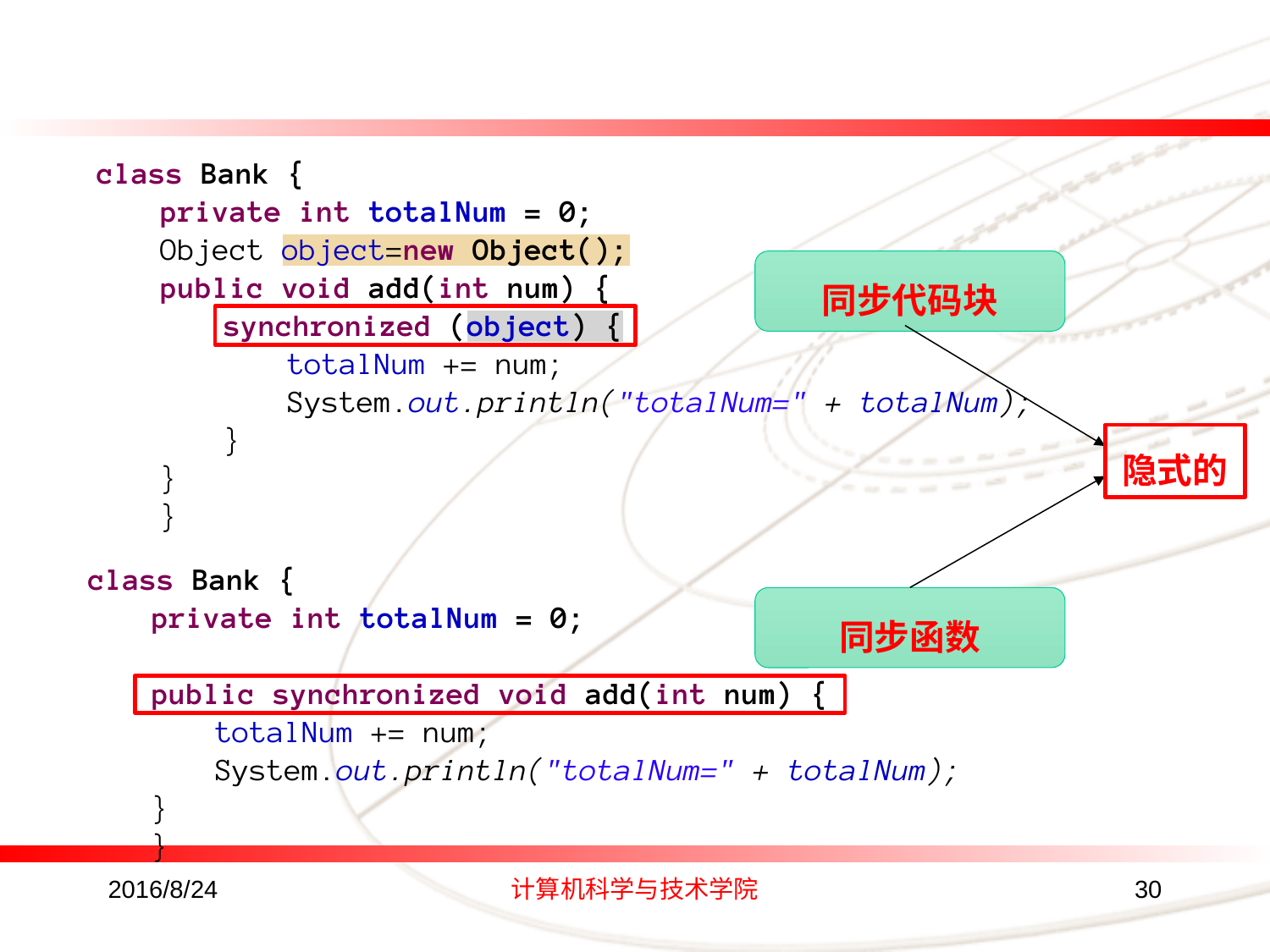

#
class Bank {
private int totalNum = 0;
Object object=new Object();
public void add(int num) {
synchronized (object) {
totalNum += num;
System.out.println("totalNum=" + totalNum);
}
}
}
同步代码块

隐式的
class Bank {
private int totalNum = 0;

public synchronized void add(int num) {
totalNum += num;
System.out.println("totalNum=" + totalNum);
}
}
同步函数

2016/8/24
计算机科学与技术学院
30